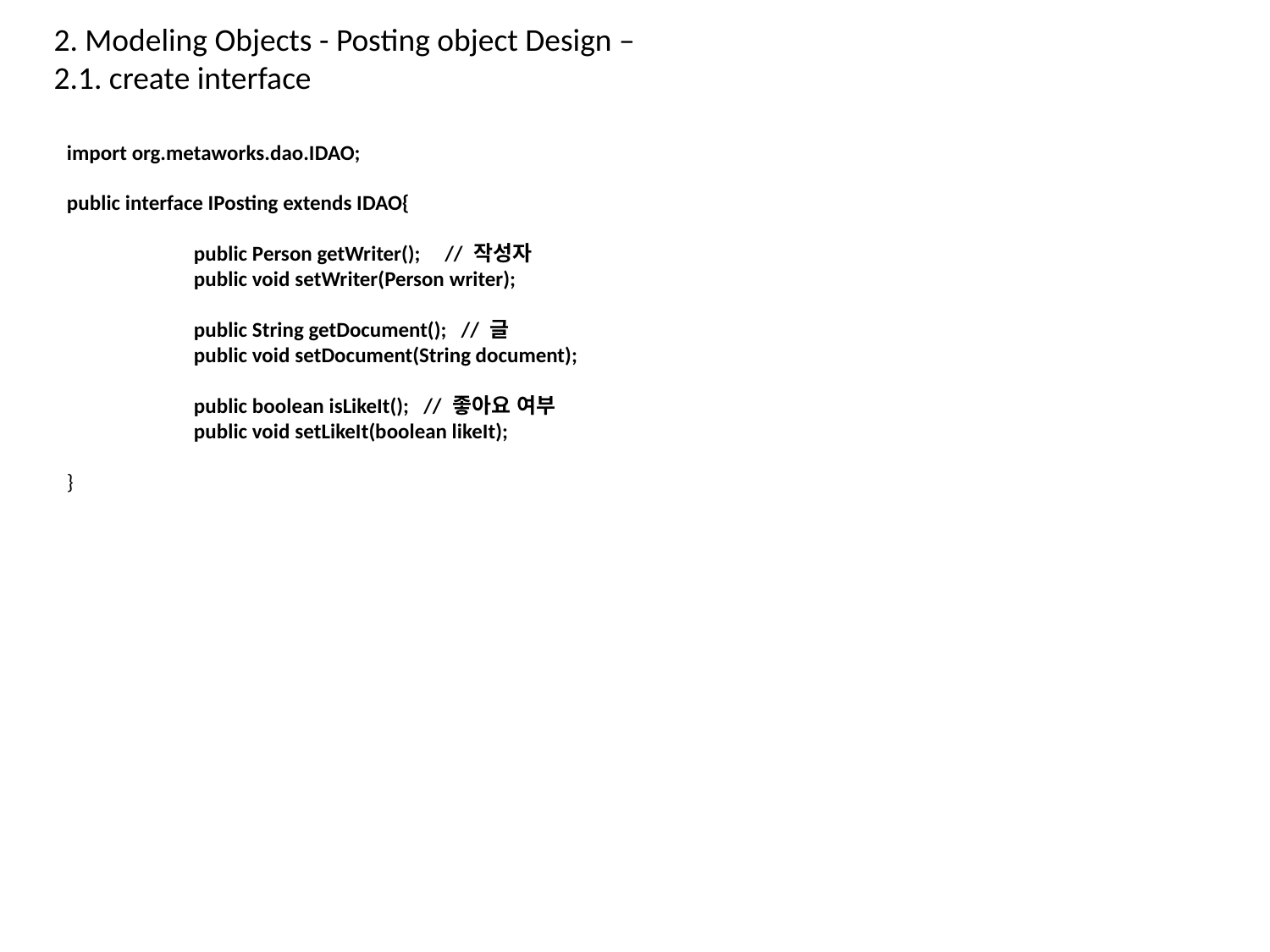

2. Modeling Objects - Posting object Design –
2.1. create interface
import org.metaworks.dao.IDAO;

public interface IPosting extends IDAO{

	public Person getWriter();     // 작성자
	public void setWriter(Person writer);

	public String getDocument();   // 글
	public void setDocument(String document);

	public boolean isLikeIt();   // 좋아요 여부
	public void setLikeIt(boolean likeIt);

}